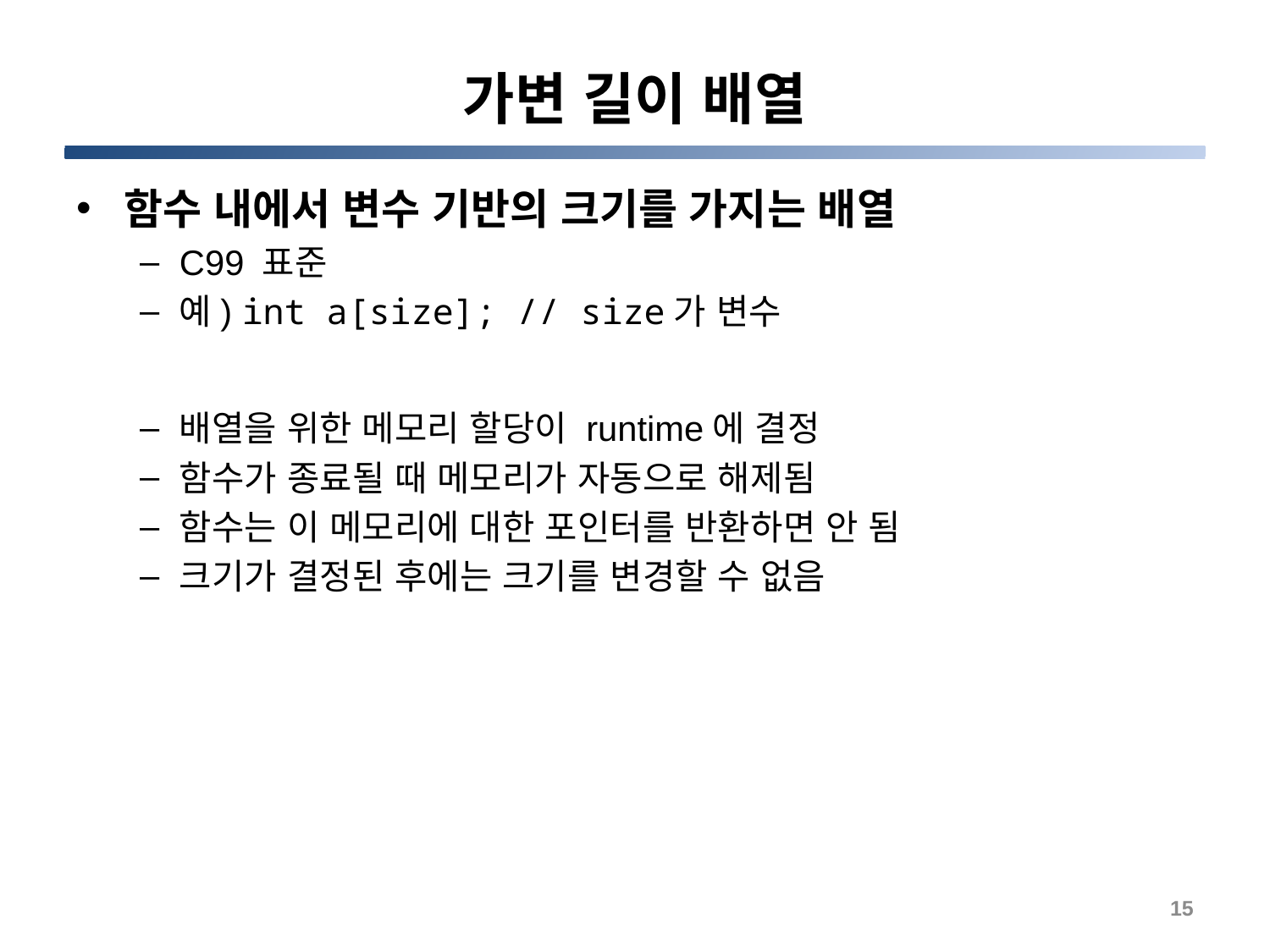

# 가변 길이 배열
함수 내에서 변수 기반의 크기를 가지는 배열
C99 표준
예) int a[size]; // size가 변수

배열을 위한 메모리 할당이 runtime에 결정
함수가 종료될 때 메모리가 자동으로 해제됨
함수는 이 메모리에 대한 포인터를 반환하면 안 됨
크기가 결정된 후에는 크기를 변경할 수 없음
15